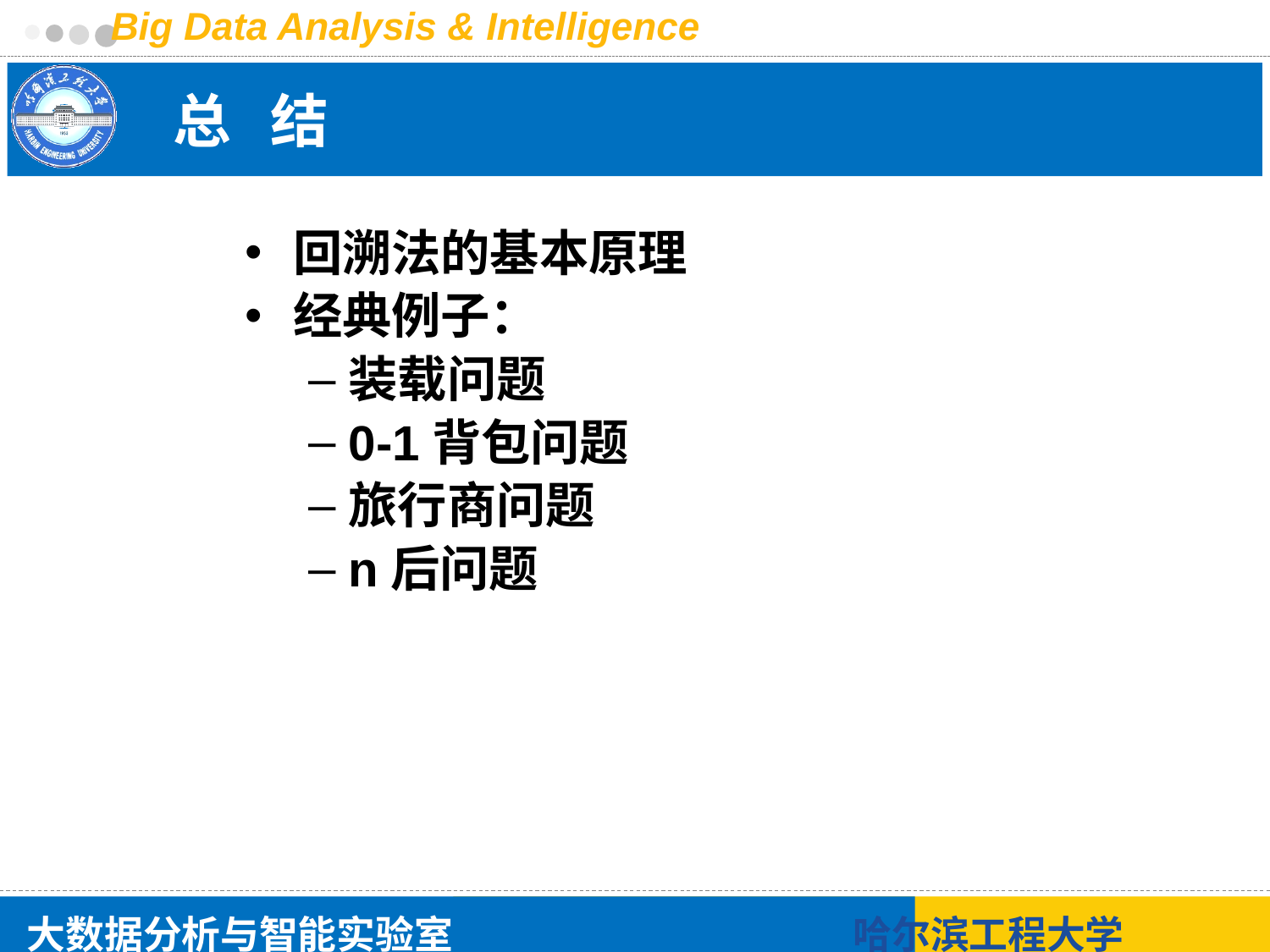

# 总   结
回溯法的基本原理
经典例子：
装载问题
0-1背包问题
旅行商问题
n后问题